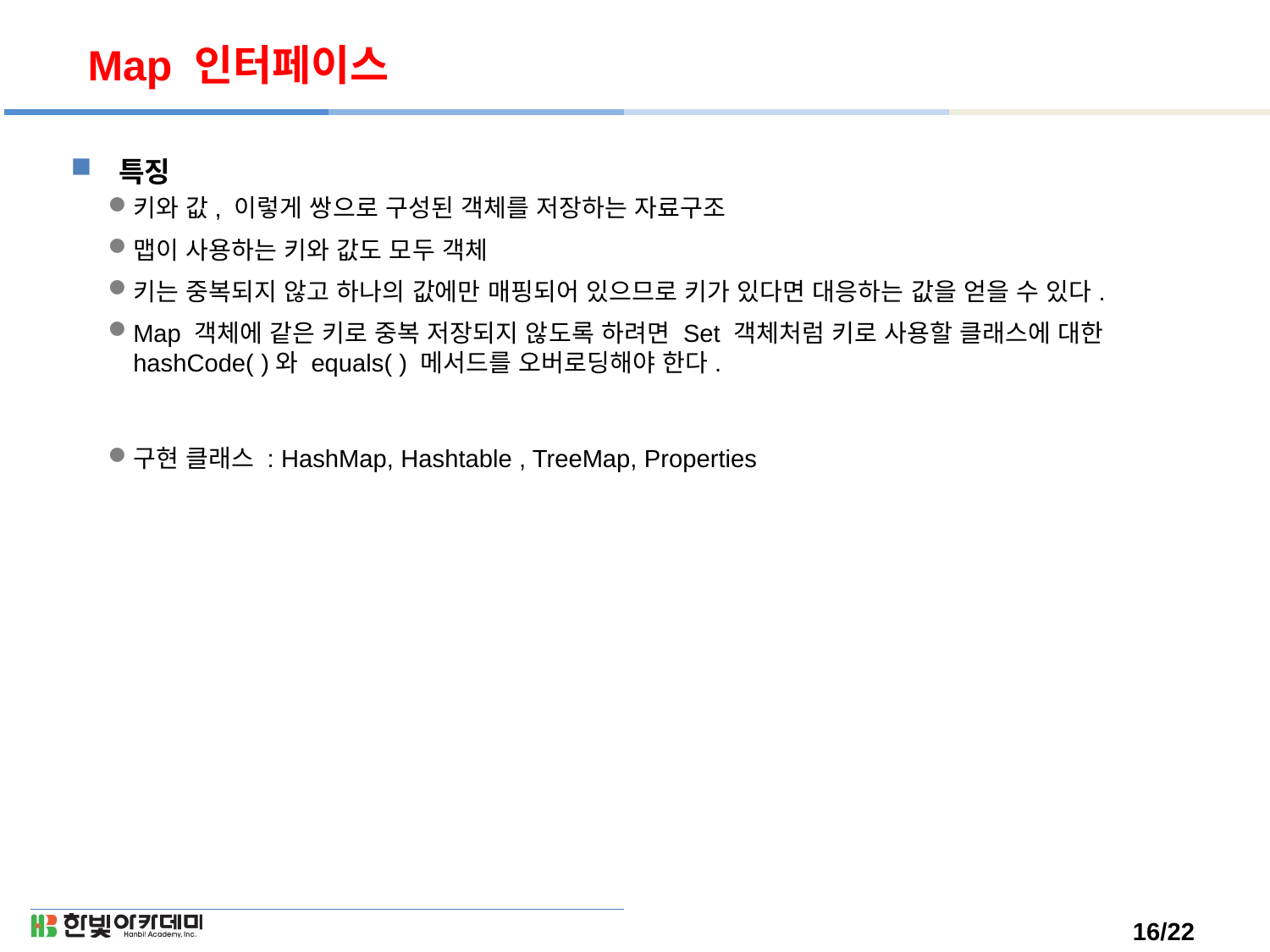

# Map 인터페이스
특징
키와 값, 이렇게 쌍으로 구성된 객체를 저장하는 자료구조
맵이 사용하는 키와 값도 모두 객체
키는 중복되지 않고 하나의 값에만 매핑되어 있으므로 키가 있다면 대응하는 값을 얻을 수 있다.
Map 객체에 같은 키로 중복 저장되지 않도록 하려면 Set 객체처럼 키로 사용할 클래스에 대한 hashCode( )와 equals( ) 메서드를 오버로딩해야 한다.

구현 클래스 : HashMap, Hashtable , TreeMap, Properties